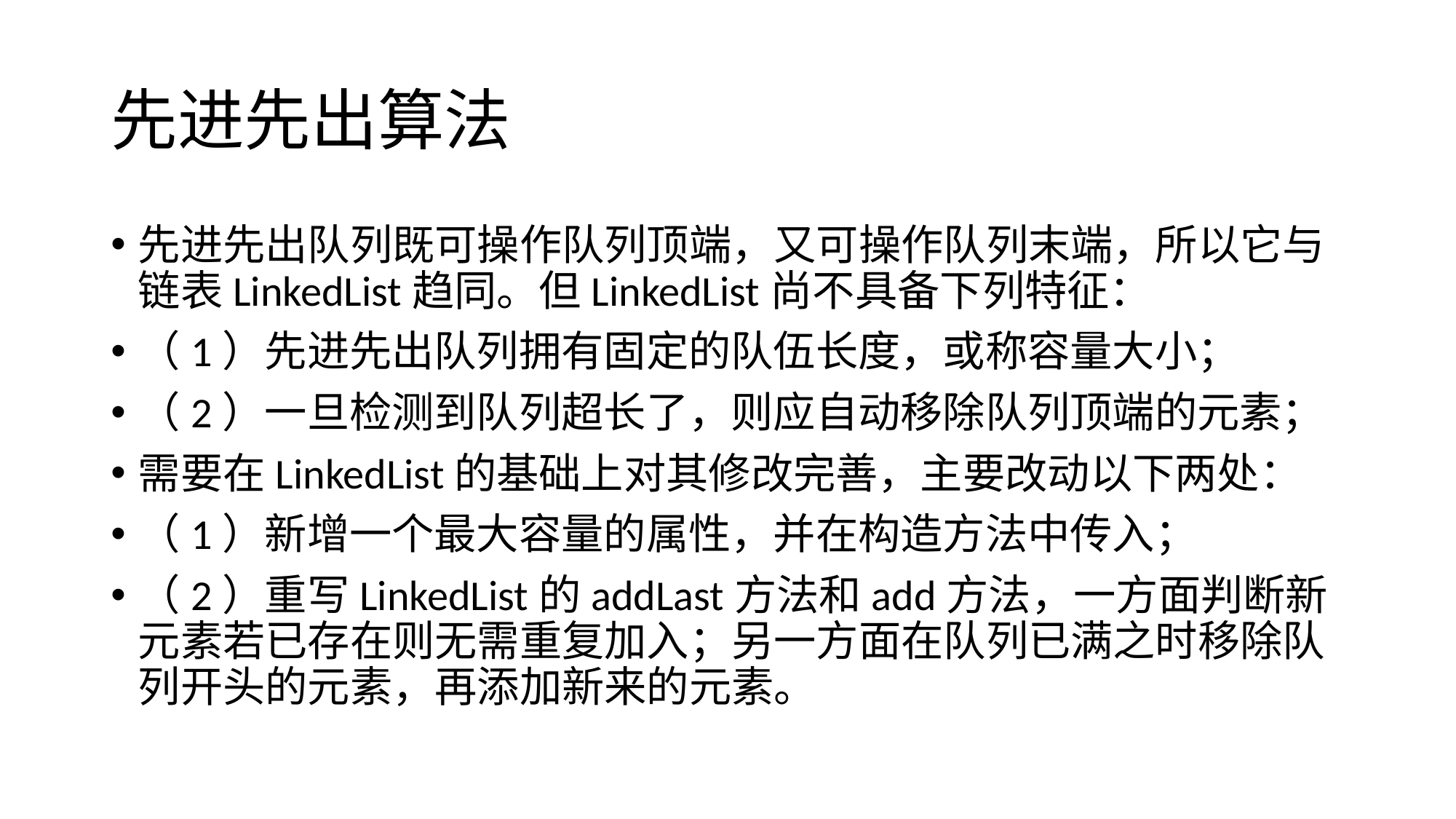

# 先进先出算法
先进先出队列既可操作队列顶端，又可操作队列末端，所以它与链表LinkedList趋同。但LinkedList尚不具备下列特征：
（1）先进先出队列拥有固定的队伍长度，或称容量大小；
（2）一旦检测到队列超长了，则应自动移除队列顶端的元素；
需要在LinkedList的基础上对其修改完善，主要改动以下两处：
（1）新增一个最大容量的属性，并在构造方法中传入；
（2）重写LinkedList的addLast方法和add方法，一方面判断新元素若已存在则无需重复加入；另一方面在队列已满之时移除队列开头的元素，再添加新来的元素。